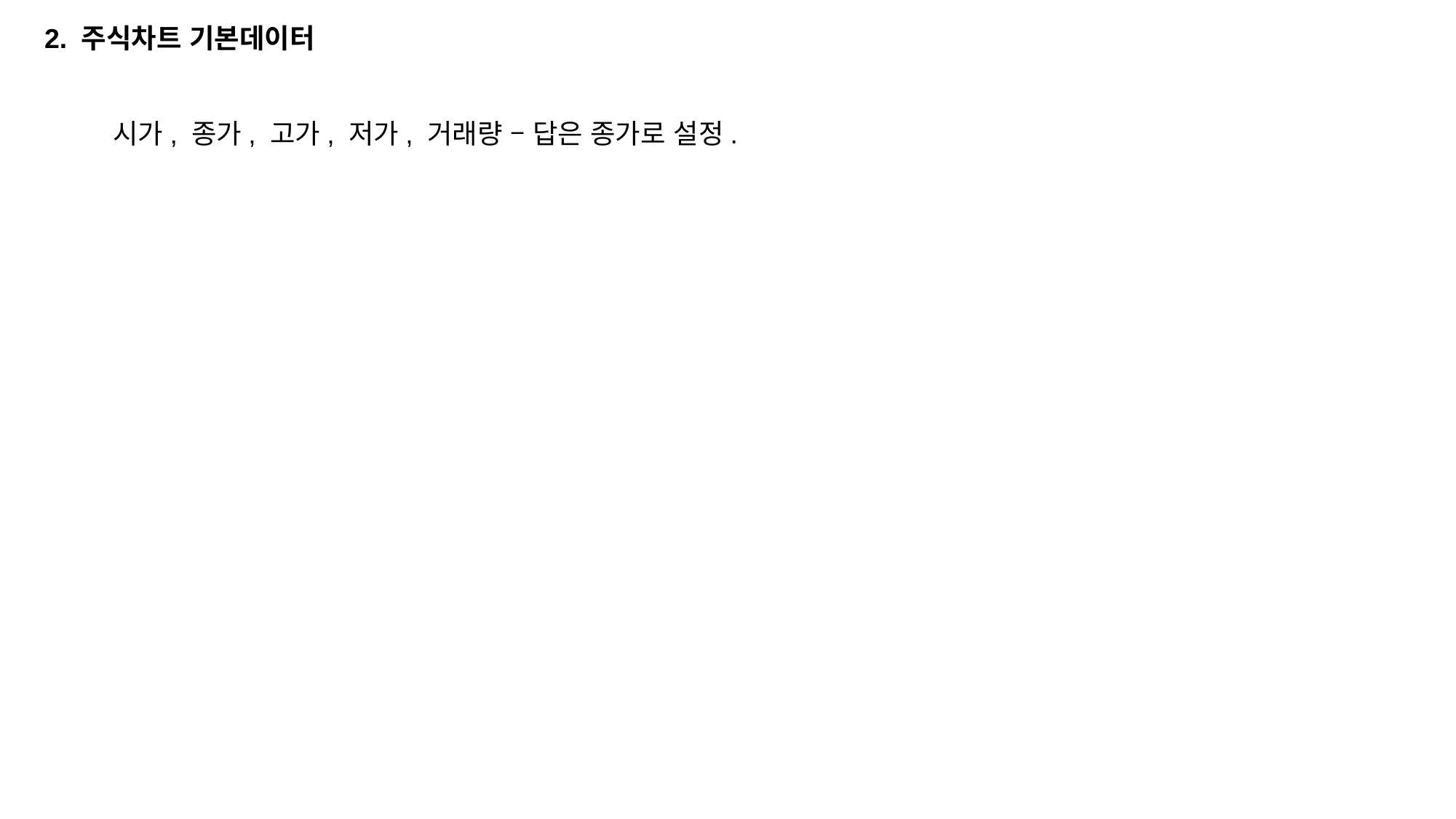

2. 주식차트 기본데이터
시가, 종가, 고가, 저가, 거래량 – 답은 종가로 설정.